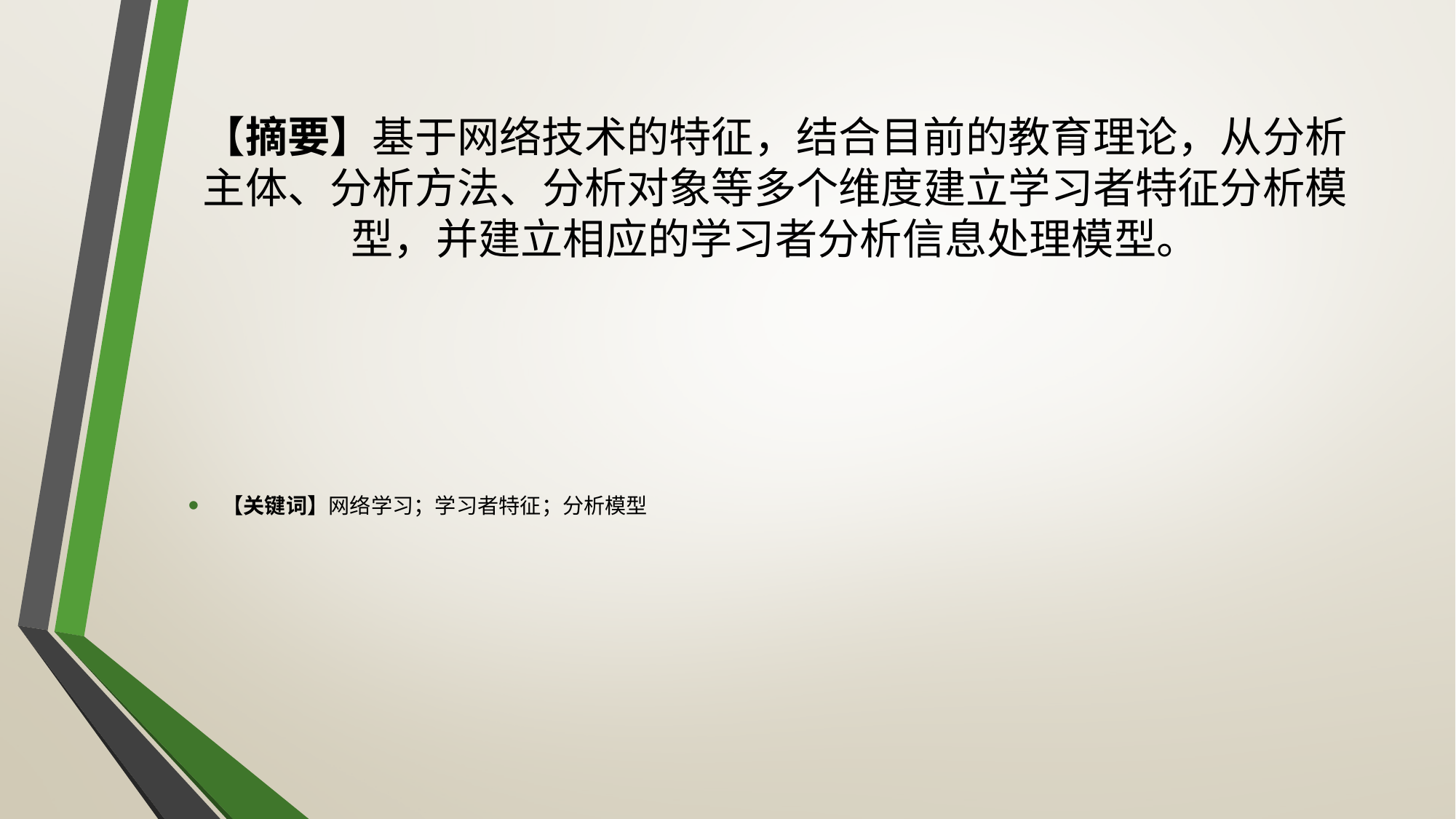

# 【摘要】基于网络技术的特征，结合目前的教育理论，从分析主体、分析方法、分析对象等多个维度建立学习者特征分析模型，并建立相应的学习者分析信息处理模型。
【关键词】网络学习；学习者特征；分析模型